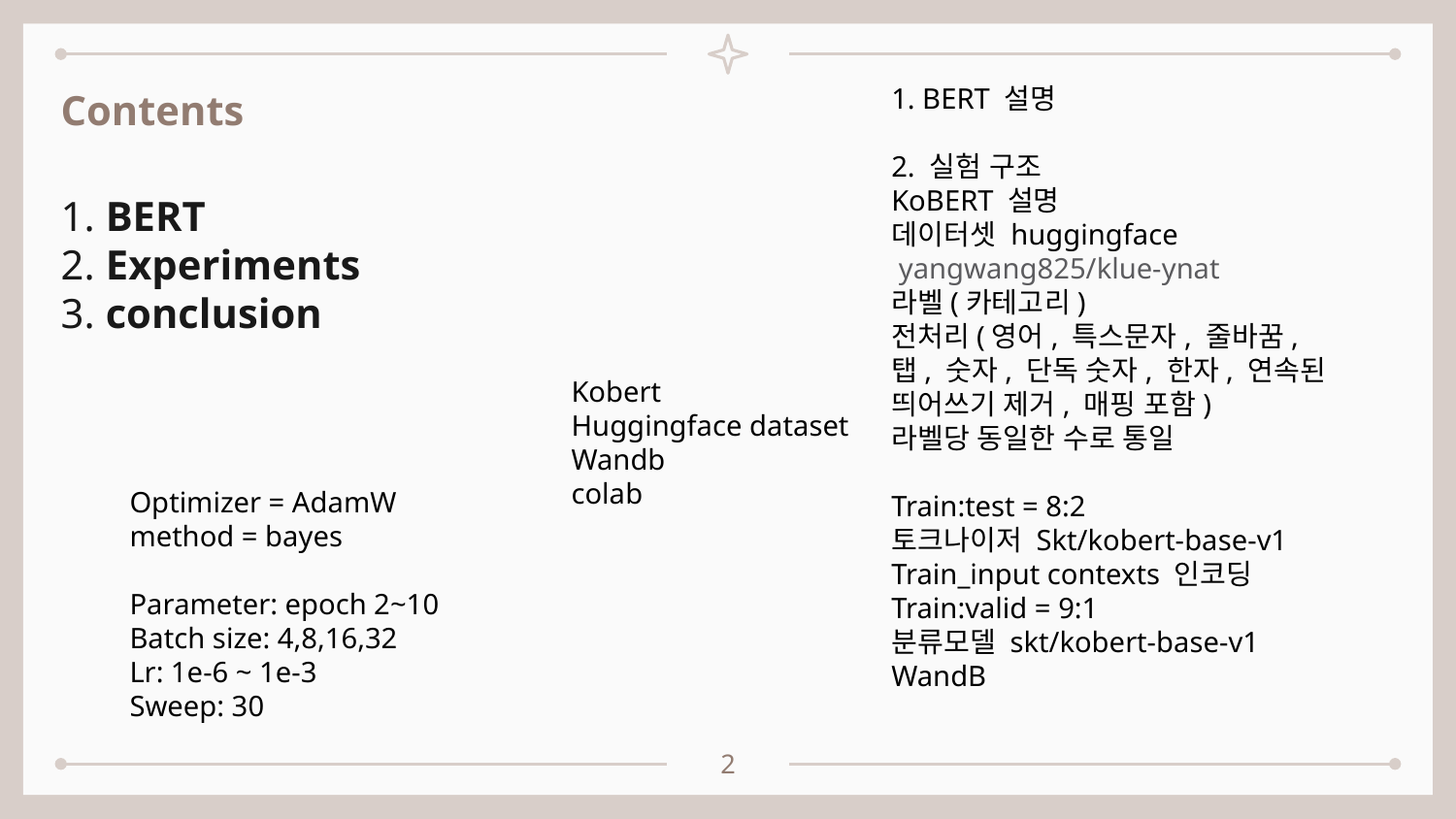

1. BERT 설명

2. 실험 구조
KoBERT 설명
데이터셋 huggingface
 yangwang825/klue-ynat
라벨(카테고리)
전처리(영어, 특스문자, 줄바꿈, 탭, 숫자, 단독 숫자, 한자, 연속된  띄어쓰기 제거, 매핑 포함)
라벨당 동일한 수로 통일

Train:test = 8:2
토크나이저 Skt/kobert-base-v1
Train_input contexts 인코딩
Train:valid = 9:1
분류모델 skt/kobert-base-v1
WandB

Contents
1. BERT
2. Experiments
3. conclusion
Kobert
Huggingface dataset
Wandb
colab
Optimizer = AdamW
method = bayes

Parameter: epoch 2~10
Batch size: 4,8,16,32
Lr: 1e-6 ~ 1e-3
Sweep: 30
2